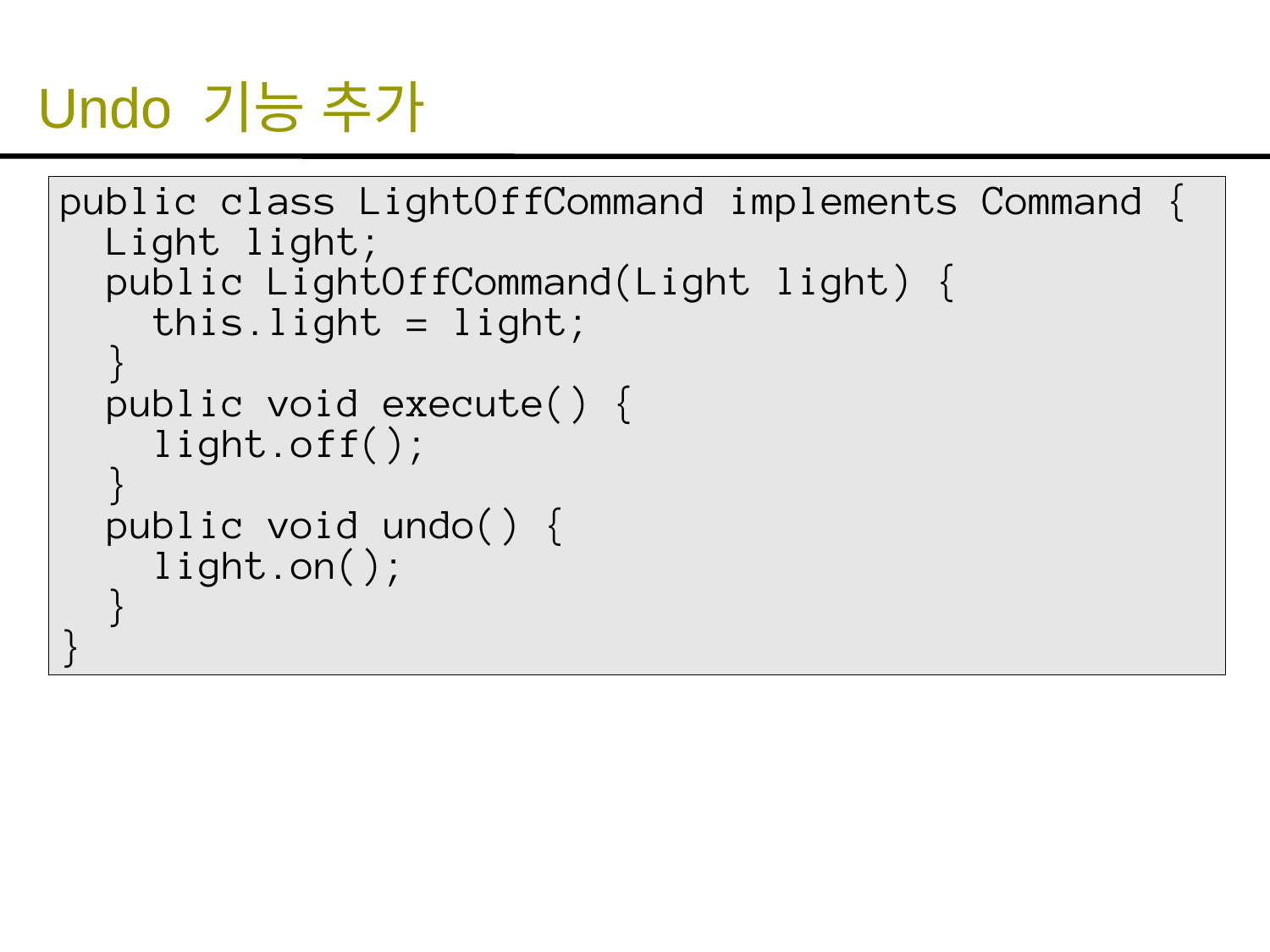

# Undo 기능 추가
public class LightOffCommand implements Command {
  Light light;
  public LightOffCommand(Light light) {
    this.light = light;
  }
  public void execute() {
    light.off();
  }
  public void undo() {
    light.on();
  }
}